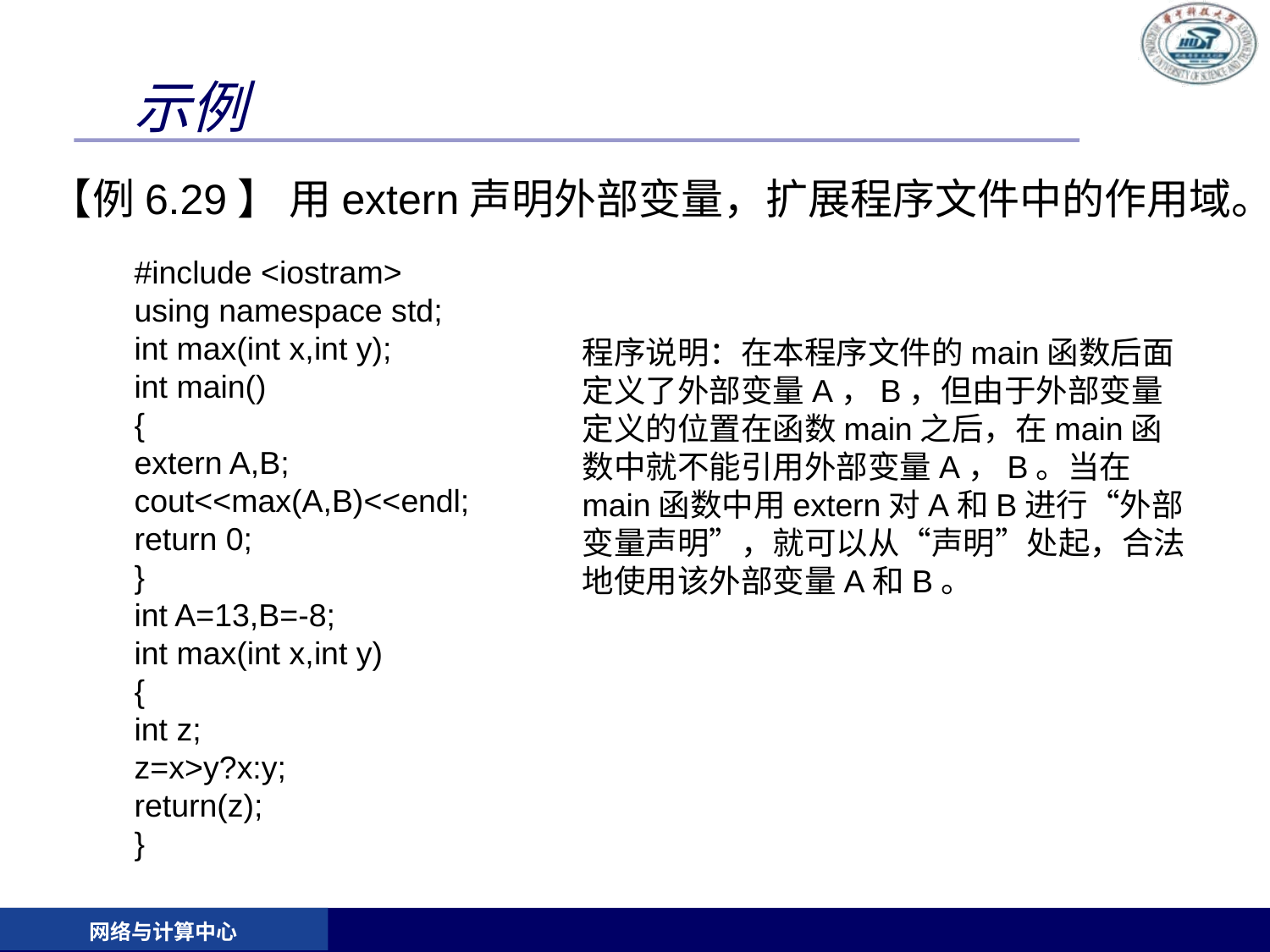

# 示例
【例6.29】 用extern声明外部变量，扩展程序文件中的作用域。
#include <iostram>
using namespace std;
int max(int x,int y);
int main()
{
extern A,B;
cout<<max(A,B)<<endl;
return 0;
}
int A=13,B=-8;
int max(int x,int y)
{
int z;
z=x>y?x:y;
return(z);
}
程序说明：在本程序文件的main函数后面定义了外部变量A，B，但由于外部变量定义的位置在函数main之后，在main函数中就不能引用外部变量A，B。当在main函数中用extern对A和B进行“外部变量声明”，就可以从“声明”处起，合法地使用该外部变量A和B。
网络与计算中心